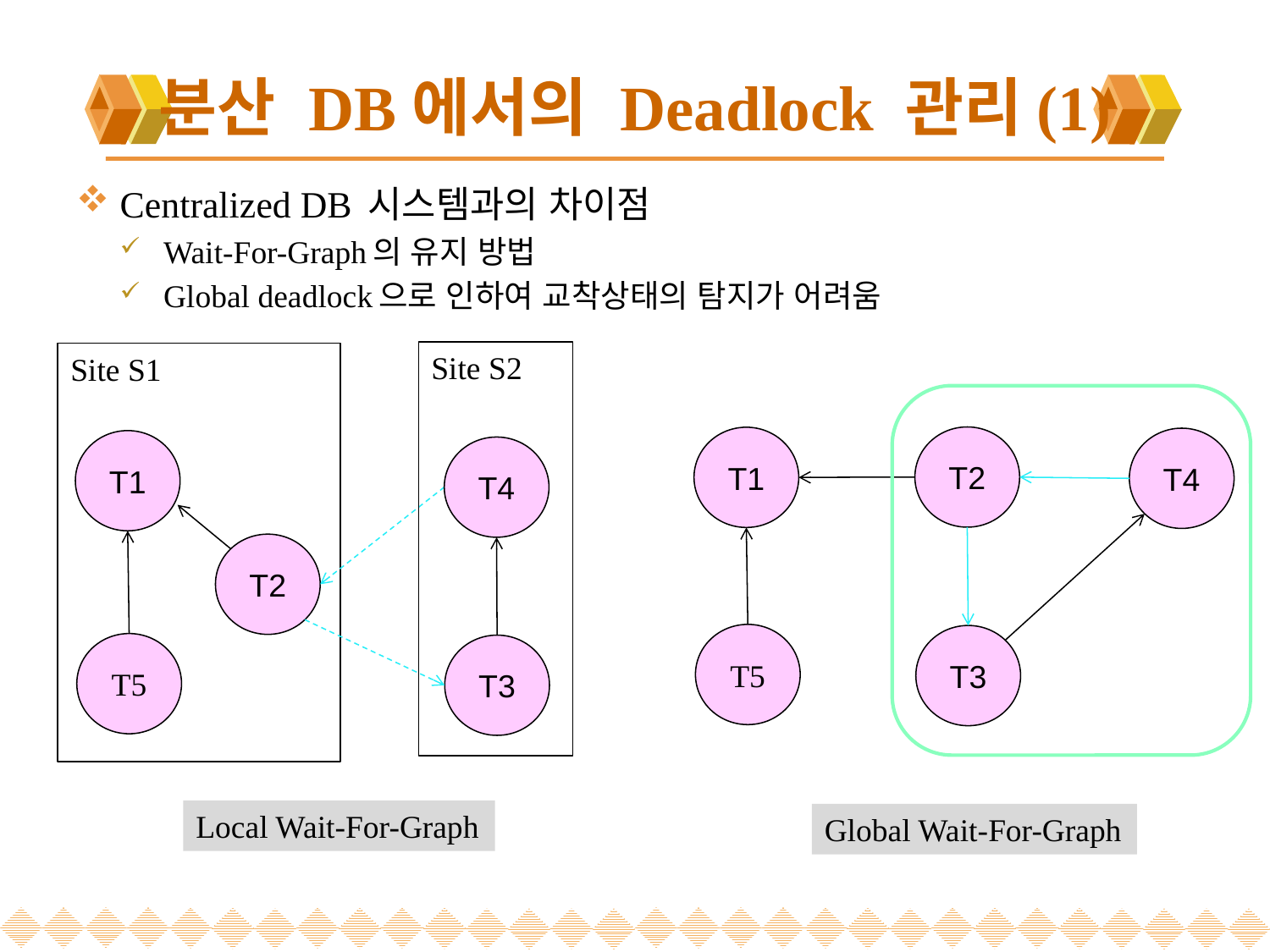

# 분산 DB에서의 Deadlock 관리(1)
Centralized DB 시스템과의 차이점
Wait-For-Graph의 유지 방법
Global deadlock으로 인하여 교착상태의 탐지가 어려움
Site S2
T4
T3
Site S1
T1
T2
T5

T2
T1
T4
T5
T3
Local Wait-For-Graph
Global Wait-For-Graph